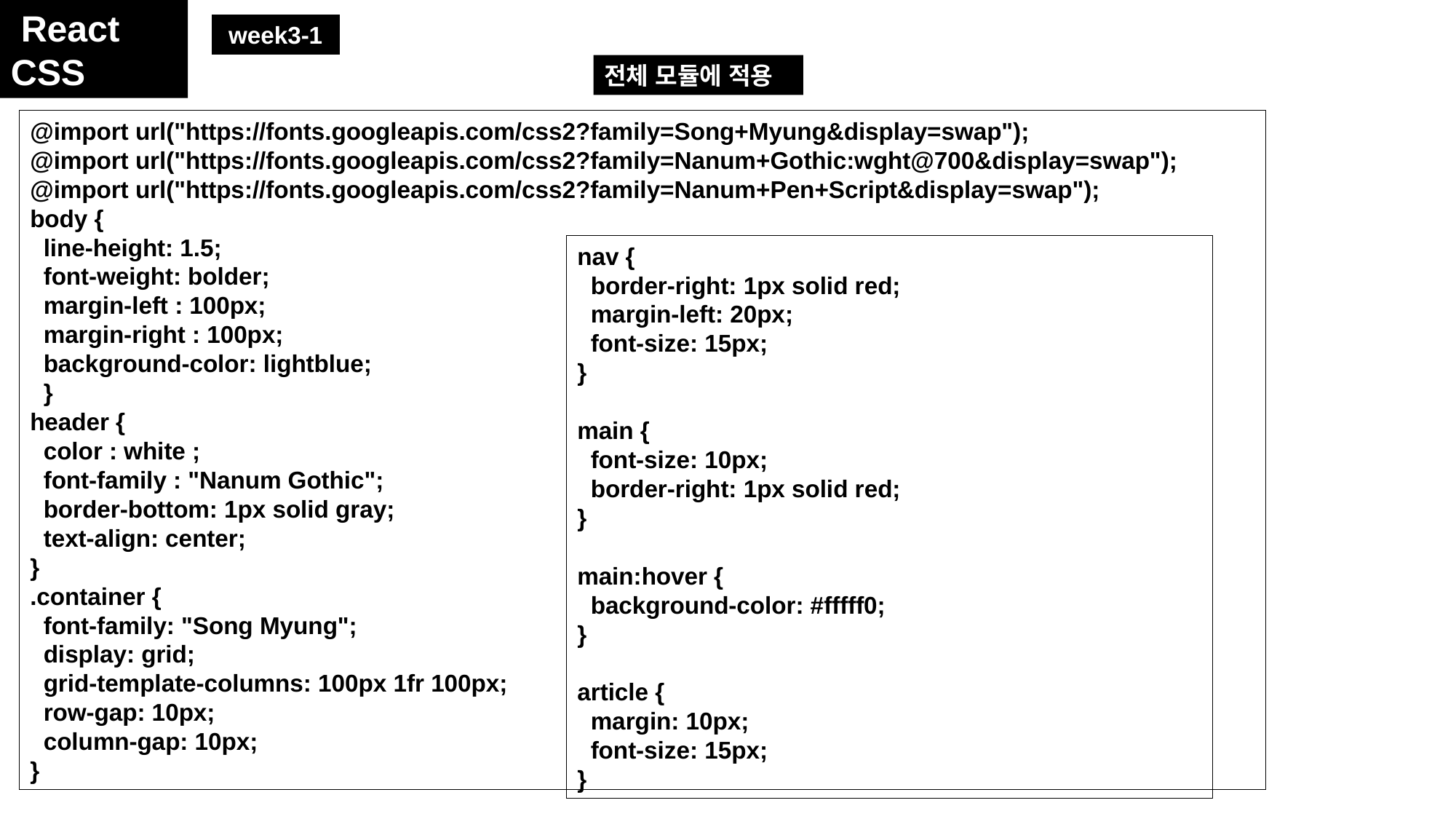

React CSS
week3-1
전체 모듈에 적용
@import url("https://fonts.googleapis.com/css2?family=Song+Myung&display=swap");
@import url("https://fonts.googleapis.com/css2?family=Nanum+Gothic:wght@700&display=swap");
@import url("https://fonts.googleapis.com/css2?family=Nanum+Pen+Script&display=swap");
body {
  line-height: 1.5;
  font-weight: bolder;
  margin-left : 100px;
  margin-right : 100px;
  background-color: lightblue;
  }
header {
  color : white ;
  font-family : "Nanum Gothic";
  border-bottom: 1px solid gray;
  text-align: center;
}
.container {
  font-family: "Song Myung";
  display: grid;
  grid-template-columns: 100px 1fr 100px;
  row-gap: 10px;
  column-gap: 10px;
}
nav {
  border-right: 1px solid red;
  margin-left: 20px;
  font-size: 15px;
}
main {
  font-size: 10px;
  border-right: 1px solid red;
}
main:hover {
  background-color: #fffff0;
}
article {
  margin: 10px;
  font-size: 15px;
}